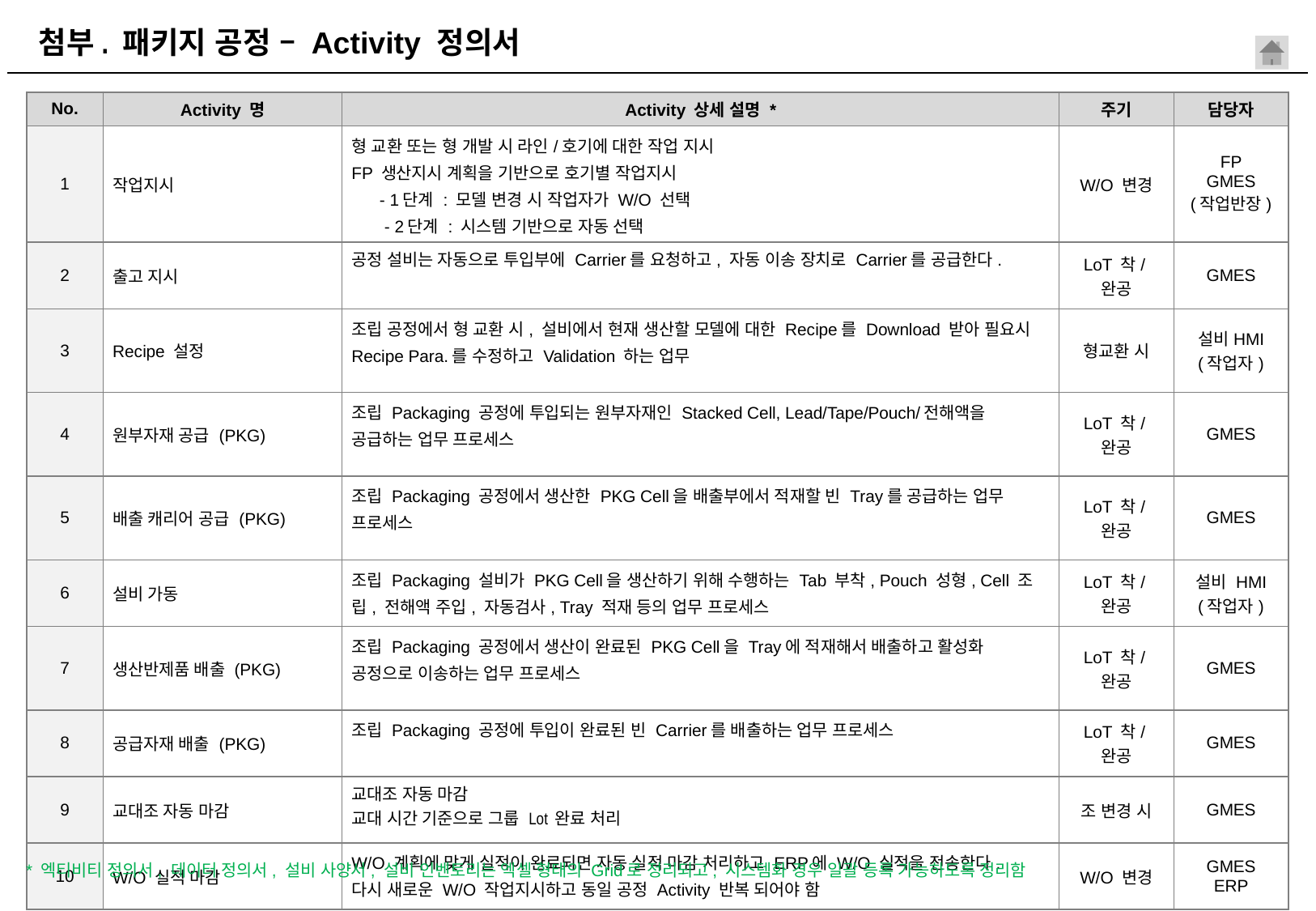

# 첨부. 패키지 공정 – Activity 정의서

| No. | Activity 명 | Activity 상세 설명 \* | 주기 | 담당자 |
| --- | --- | --- | --- | --- |
| 1 | 작업지시 | 형 교환 또는 형 개발 시 라인/호기에 대한 작업 지시 FP 생산지시 계획을 기반으로 호기별 작업지시 - 1단계 : 모델 변경 시 작업자가 W/O 선택 - 2단계 : 시스템 기반으로 자동 선택 | W/O 변경 | FP GMES (작업반장) |
| 2 | 출고 지시 | 공정 설비는 자동으로 투입부에 Carrier를 요청하고, 자동 이송 장치로 Carrier를 공급한다. | LoT 착/완공 | GMES |
| 3 | Recipe 설정 | 조립 공정에서 형 교환 시, 설비에서 현재 생산할 모델에 대한 Recipe를 Download 받아 필요시 Recipe Para.를 수정하고 Validation 하는 업무 | 형교환 시 | 설비HMI (작업자) |
| 4 | 원부자재 공급 (PKG) | 조립 Packaging 공정에 투입되는 원부자재인 Stacked Cell, Lead/Tape/Pouch/전해액을 공급하는 업무 프로세스 | LoT 착/완공 | GMES |
| 5 | 배출 캐리어 공급 (PKG) | 조립 Packaging 공정에서 생산한 PKG Cell을 배출부에서 적재할 빈 Tray를 공급하는 업무 프로세스 | LoT 착/완공 | GMES |
| 6 | 설비 가동 | 조립 Packaging 설비가 PKG Cell을 생산하기 위해 수행하는 Tab 부착, Pouch 성형, Cell 조립, 전해액 주입, 자동검사, Tray 적재 등의 업무 프로세스 | LoT 착/완공 | 설비 HMI (작업자) |
| 7 | 생산반제품 배출 (PKG) | 조립 Packaging 공정에서 생산이 완료된 PKG Cell을 Tray에 적재해서 배출하고 활성화 공정으로 이송하는 업무 프로세스 | LoT 착/완공 | GMES |
| 8 | 공급자재 배출 (PKG) | 조립 Packaging 공정에 투입이 완료된 빈 Carrier를 배출하는 업무 프로세스 | LoT 착/완공 | GMES |
| 9 | 교대조 자동 마감 | 교대조 자동 마감 교대 시간 기준으로 그룹 Lot 완료 처리 | 조 변경 시 | GMES |
| 10 | W/O 실적 마감 | W/O 계획에 맞게 실적이 완료되면 자동 실적 마감 처리하고 ERP에 W/O 실적을 전송한다. 다시 새로운 W/O 작업지시하고 동일 공정 Activity 반복 되어야 함 | W/O 변경 | GMES ERP |
* 엑티비티 정의서, 데이터 정의서, 설비 사양서, 설비 인벤토리는 엑셀 형태의 Grid로 정리되고, 시스템화 경우 일괄 등록 가능하도록 정리함